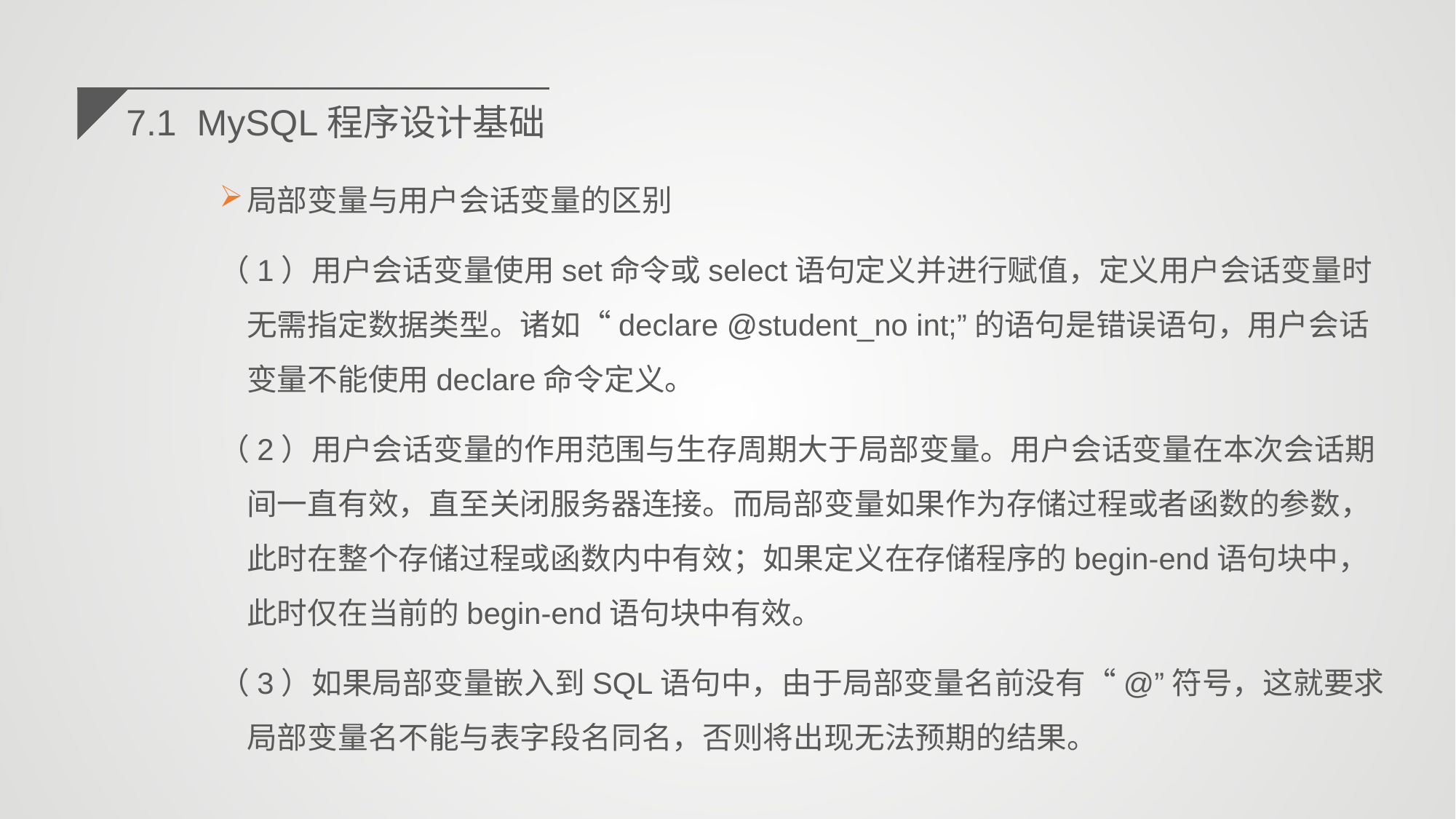

7.1  MySQL程序设计基础

局部变量与用户会话变量的区别
（1）用户会话变量使用set命令或select语句定义并进行赋值，定义用户会话变量时无需指定数据类型。诸如“declare @student_no int;”的语句是错误语句，用户会话变量不能使用declare命令定义。
（2）用户会话变量的作用范围与生存周期大于局部变量。用户会话变量在本次会话期间一直有效，直至关闭服务器连接。而局部变量如果作为存储过程或者函数的参数，此时在整个存储过程或函数内中有效；如果定义在存储程序的begin-end语句块中，此时仅在当前的begin-end语句块中有效。
（3）如果局部变量嵌入到SQL语句中，由于局部变量名前没有“@”符号，这就要求局部变量名不能与表字段名同名，否则将出现无法预期的结果。